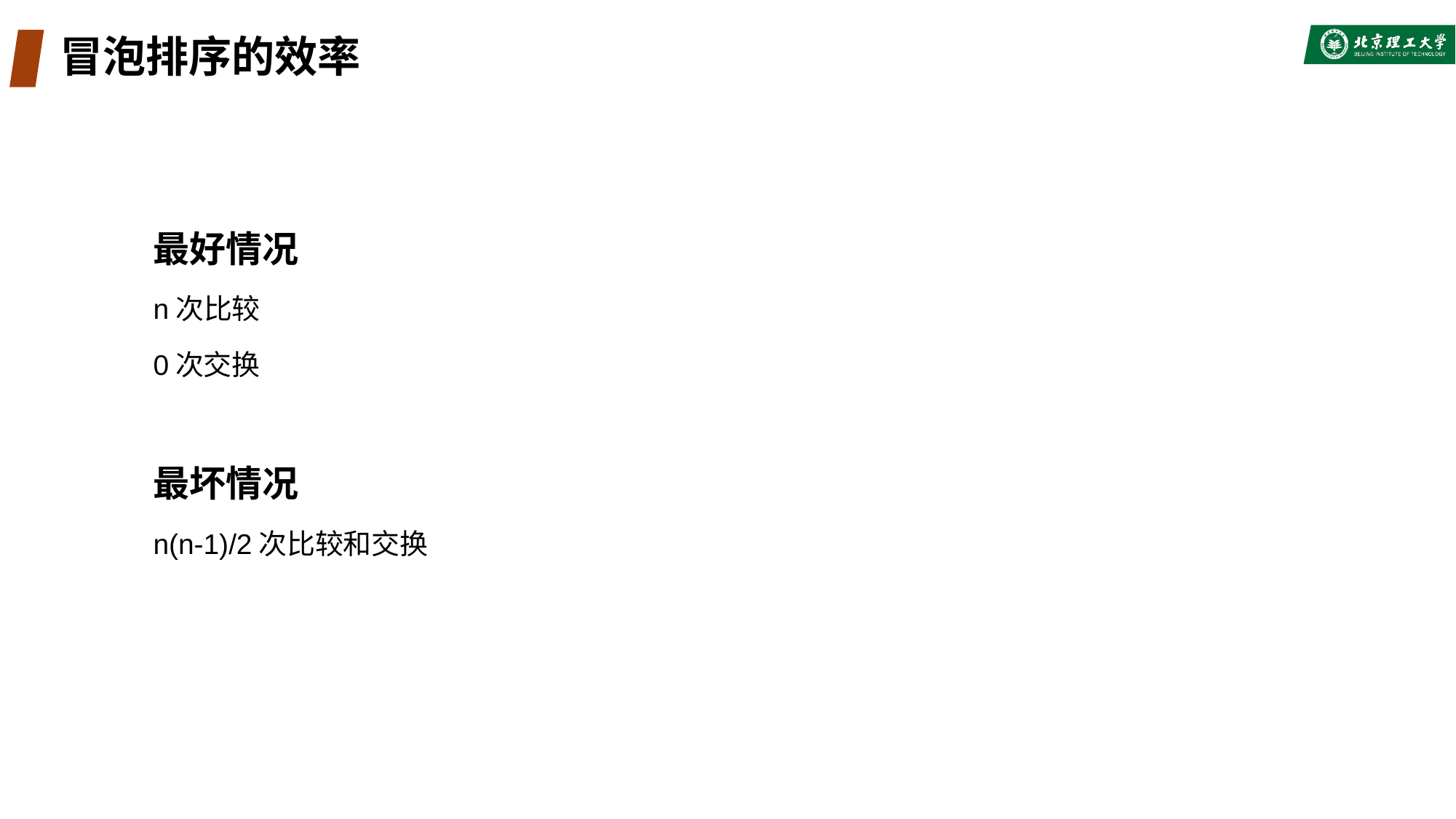

# 冒泡排序的效率
最好情况
n次比较
0次交换

最坏情况
n(n-1)/2次比较和交换